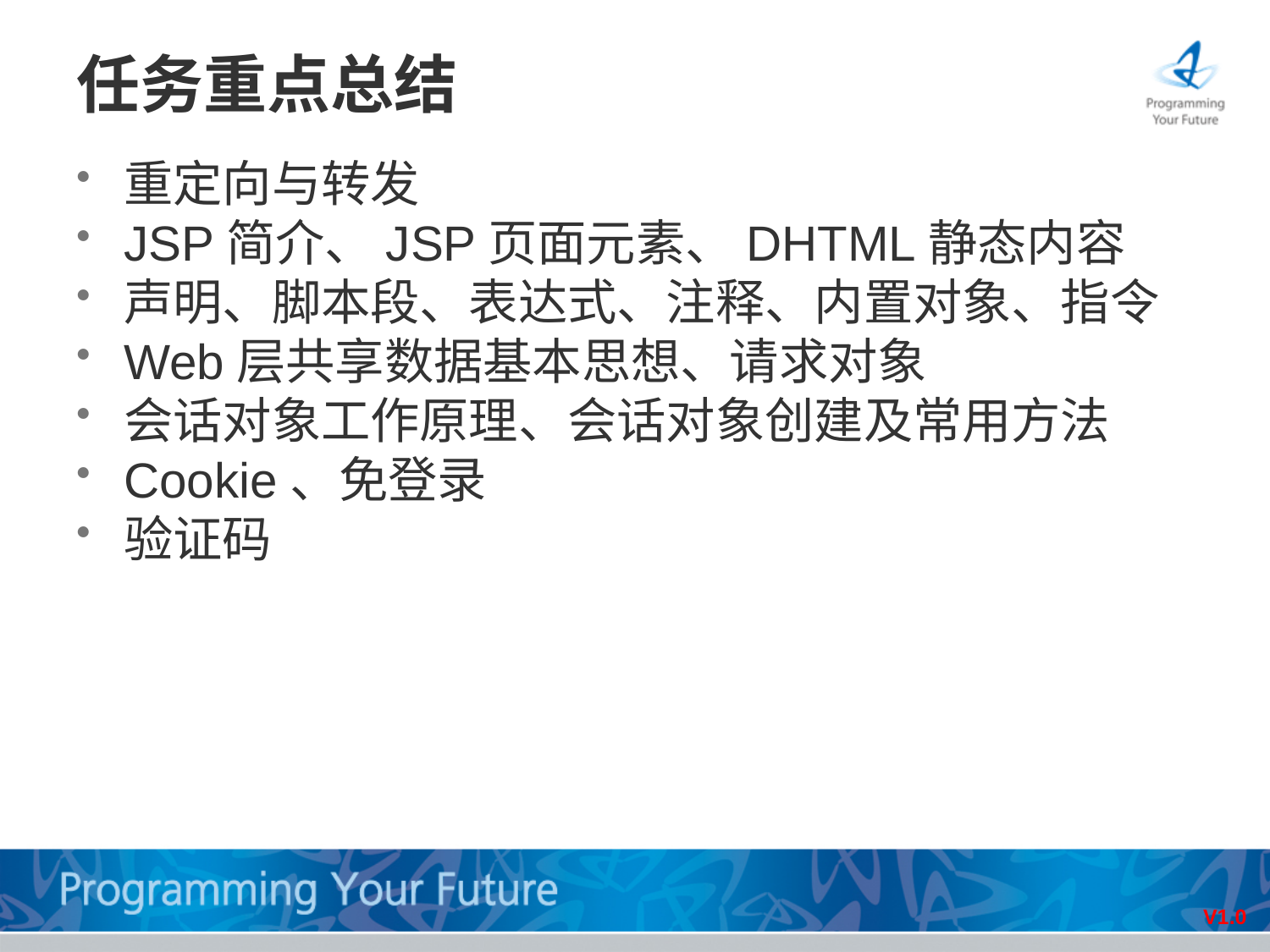

# 任务重点总结
重定向与转发
JSP简介、JSP页面元素、DHTML静态内容
声明、脚本段、表达式、注释、内置对象、指令
Web层共享数据基本思想、请求对象
会话对象工作原理、会话对象创建及常用方法
Cookie、免登录
验证码